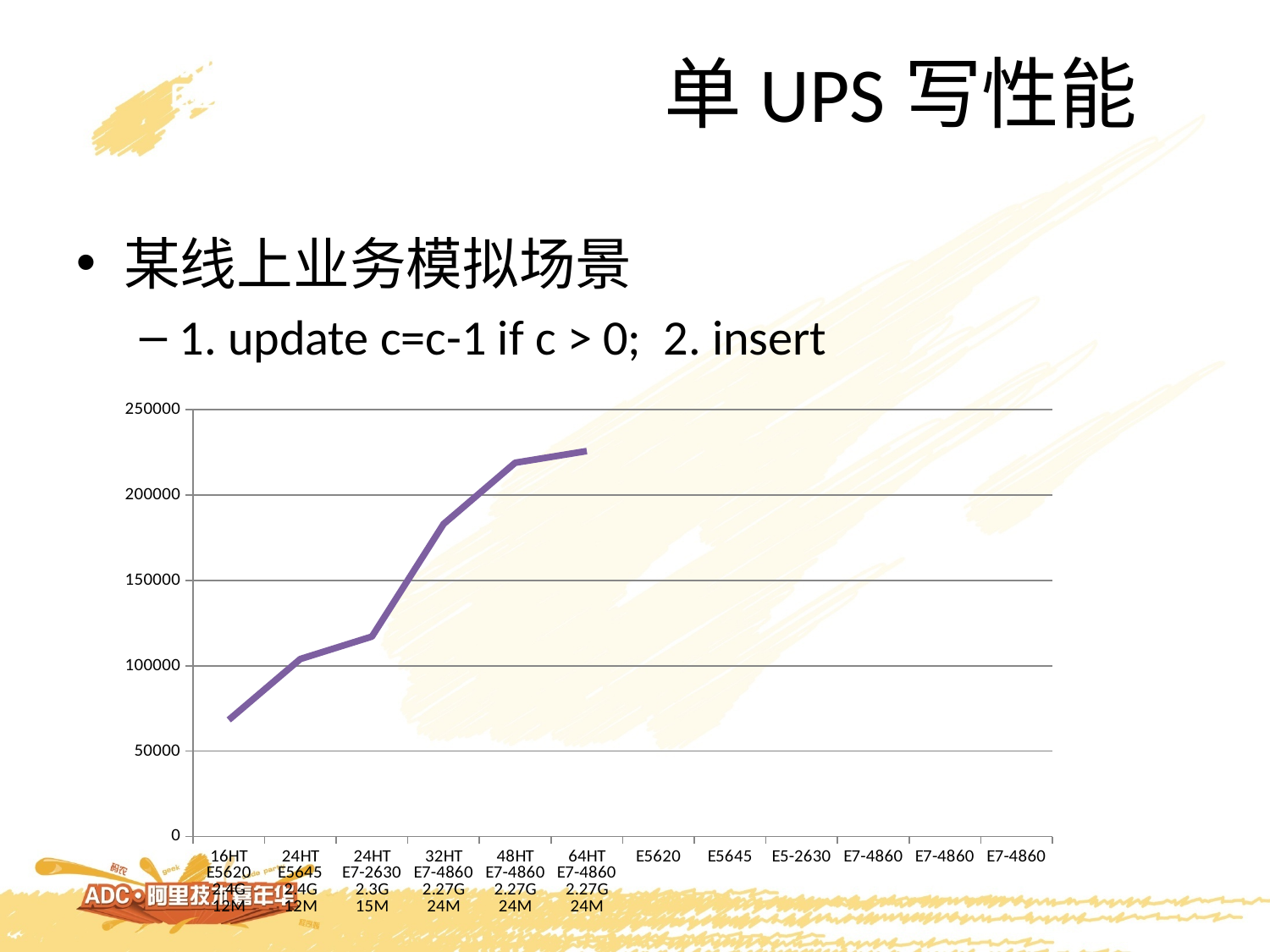

单UPS写性能
某线上业务模拟场景
1. update c=c-1 if c > 0;  2. insert

[unsupported chart]